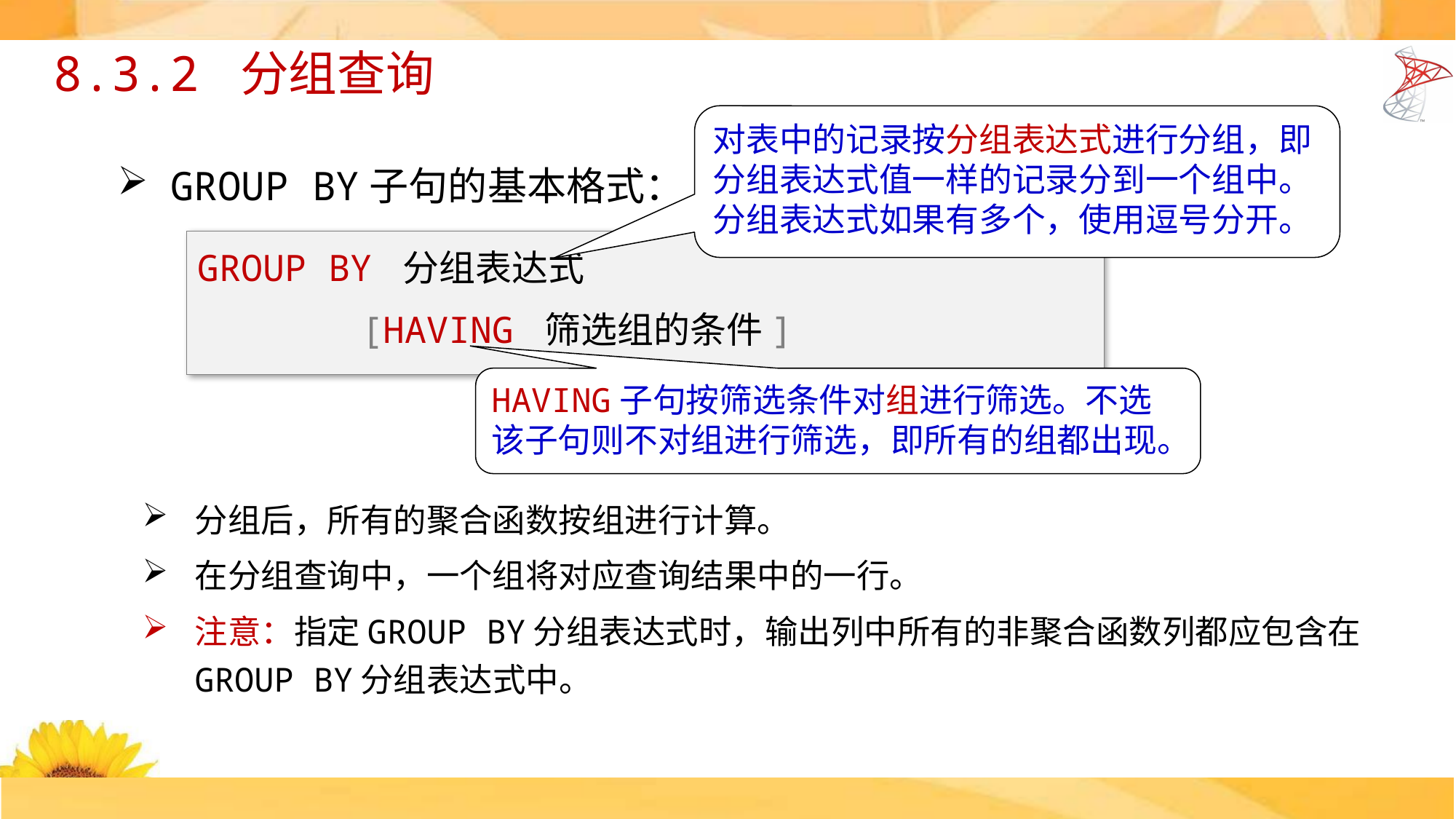

# 8.3.2 分组查询
对表中的记录按分组表达式进行分组，即分组表达式值一样的记录分到一个组中。
分组表达式如果有多个，使用逗号分开。
GROUP BY子句的基本格式：

GROUP BY 分组表达式
     [HAVING 筛选组的条件]

HAVING子句按筛选条件对组进行筛选。不选该子句则不对组进行筛选，即所有的组都出现。
分组后，所有的聚合函数按组进行计算。
在分组查询中，一个组将对应查询结果中的一行。
注意：指定GROUP BY分组表达式时，输出列中所有的非聚合函数列都应包含在GROUP BY分组表达式中。